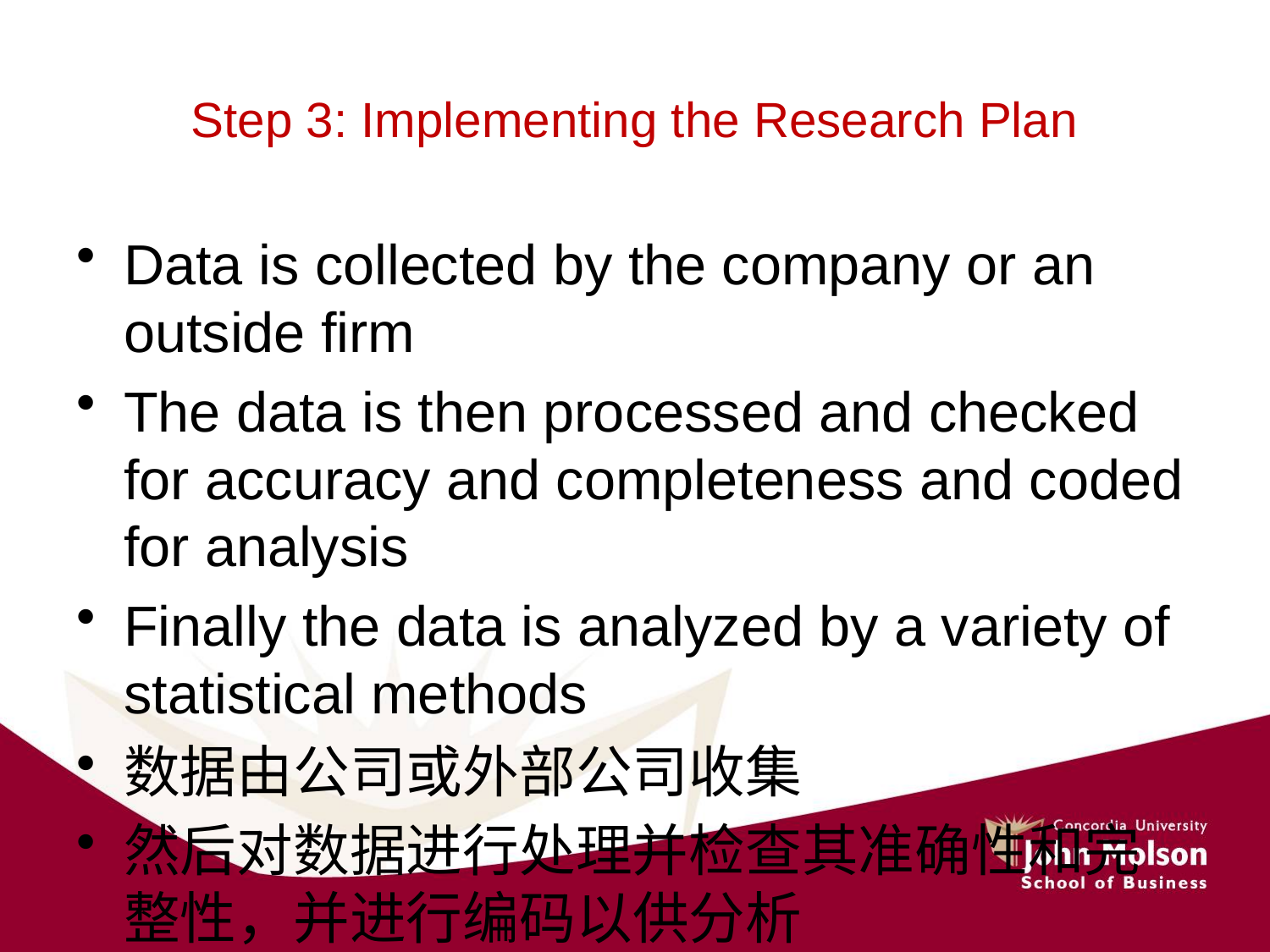

# Step 3: Implementing the Research Plan
Data is collected by the company or an outside firm
The data is then processed and checked for accuracy and completeness and coded for analysis
Finally the data is analyzed by a variety of statistical methods
数据由公司或外部公司收集
然后对数据进行处理并检查其准确性和完整性，并进行编码以供分析
最后通过多种统计方法对数据进行分析